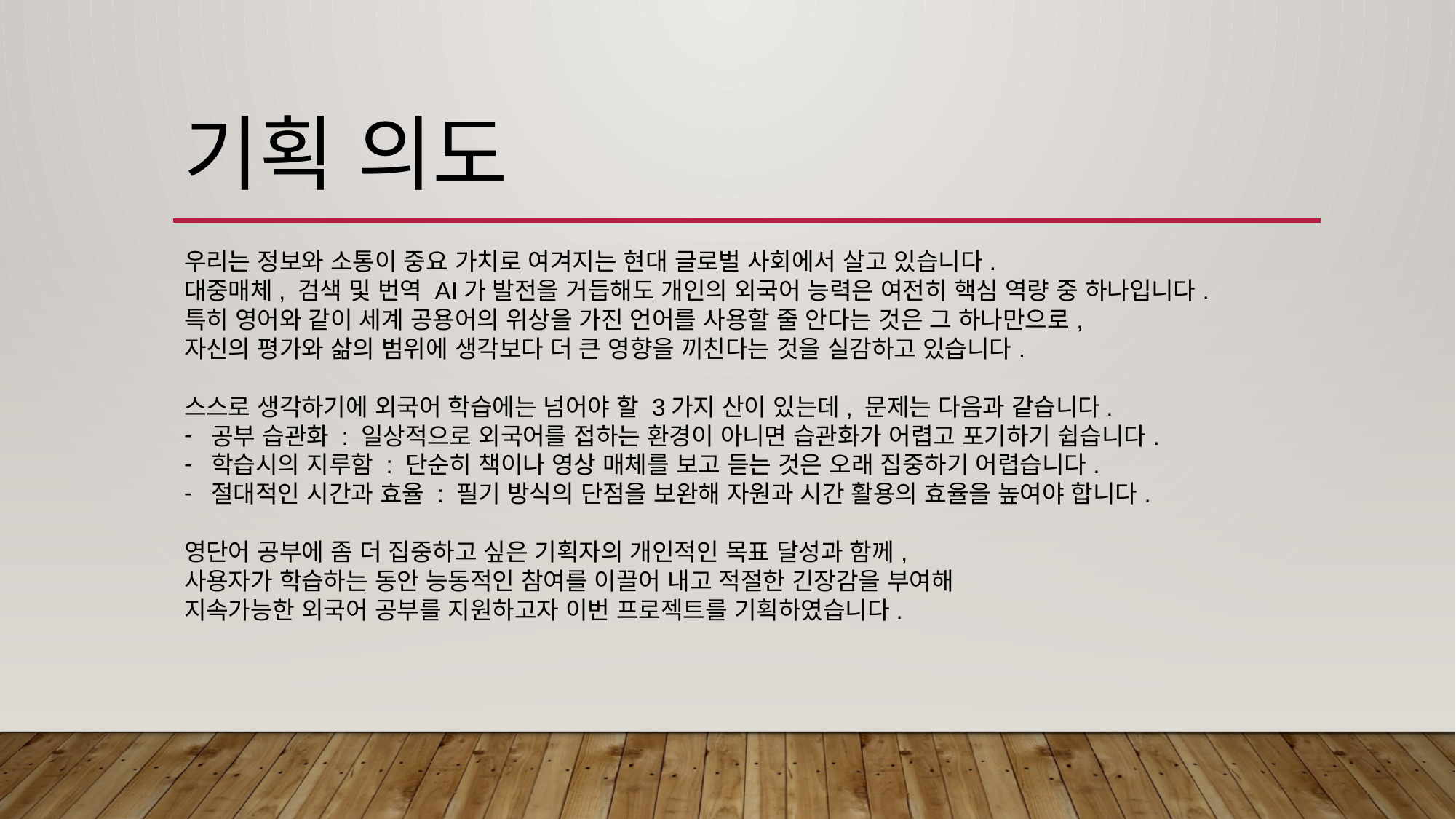

기획 의도
우리는 정보와 소통이 중요 가치로 여겨지는 현대 글로벌 사회에서 살고 있습니다.
대중매체, 검색 및 번역 AI가 발전을 거듭해도 개인의 외국어 능력은 여전히 핵심 역량 중 하나입니다.
특히 영어와 같이 세계 공용어의 위상을 가진 언어를 사용할 줄 안다는 것은 그 하나만으로,
자신의 평가와 삶의 범위에 생각보다 더 큰 영향을 끼친다는 것을 실감하고 있습니다.

스스로 생각하기에 외국어 학습에는 넘어야 할 3가지 산이 있는데, 문제는 다음과 같습니다.
공부 습관화 : 일상적으로 외국어를 접하는 환경이 아니면 습관화가 어렵고 포기하기 쉽습니다.
학습시의 지루함 : 단순히 책이나 영상 매체를 보고 듣는 것은 오래 집중하기 어렵습니다.
절대적인 시간과 효율 : 필기 방식의 단점을 보완해 자원과 시간 활용의 효율을 높여야 합니다.

영단어 공부에 좀 더 집중하고 싶은 기획자의 개인적인 목표 달성과 함께,
사용자가 학습하는 동안 능동적인 참여를 이끌어 내고 적절한 긴장감을 부여해
지속가능한 외국어 공부를 지원하고자 이번 프로젝트를 기획하였습니다.